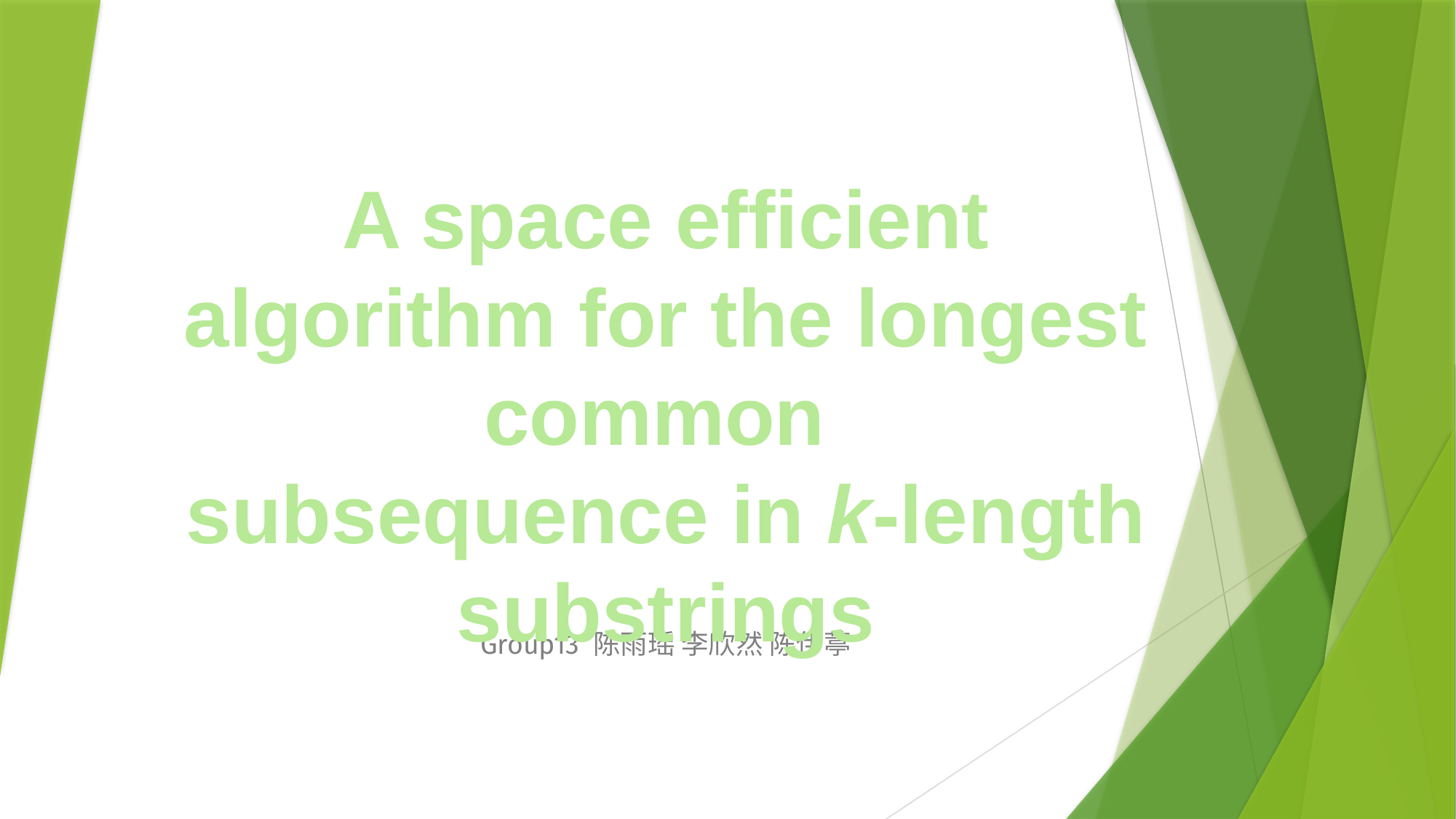

A space efficient algorithm for the longest common
subsequence in k-length substrings
Group13 陈雨瑶 李欣然 陈伊葶